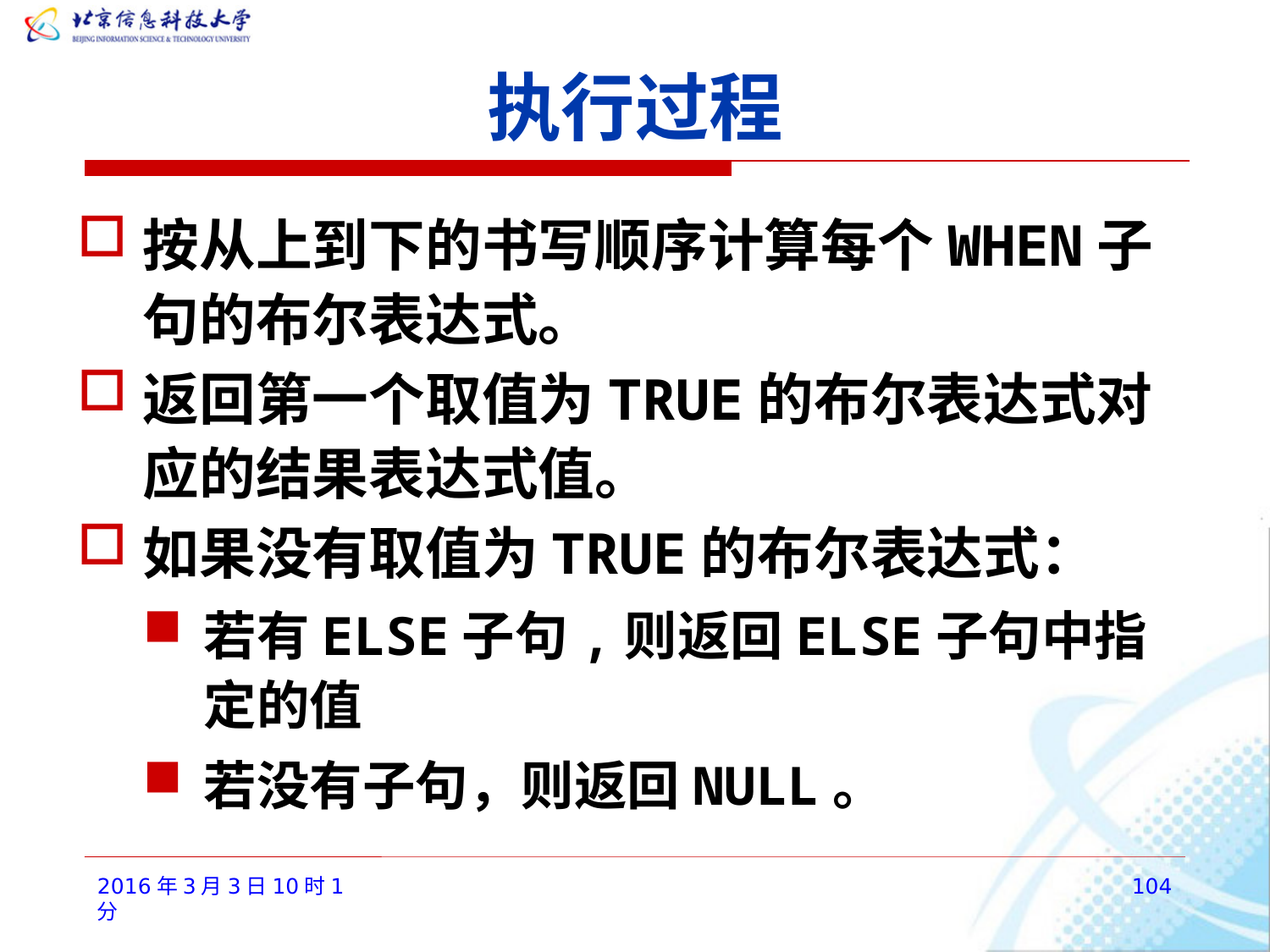

# 执行过程
按从上到下的书写顺序计算每个WHEN子句的布尔表达式。
返回第一个取值为TRUE的布尔表达式对应的结果表达式值。
如果没有取值为TRUE的布尔表达式：
若有ELSE子句,则返回ELSE子句中指定的值
若没有子句，则返回NULL。
2016年3月3日10时1分
104